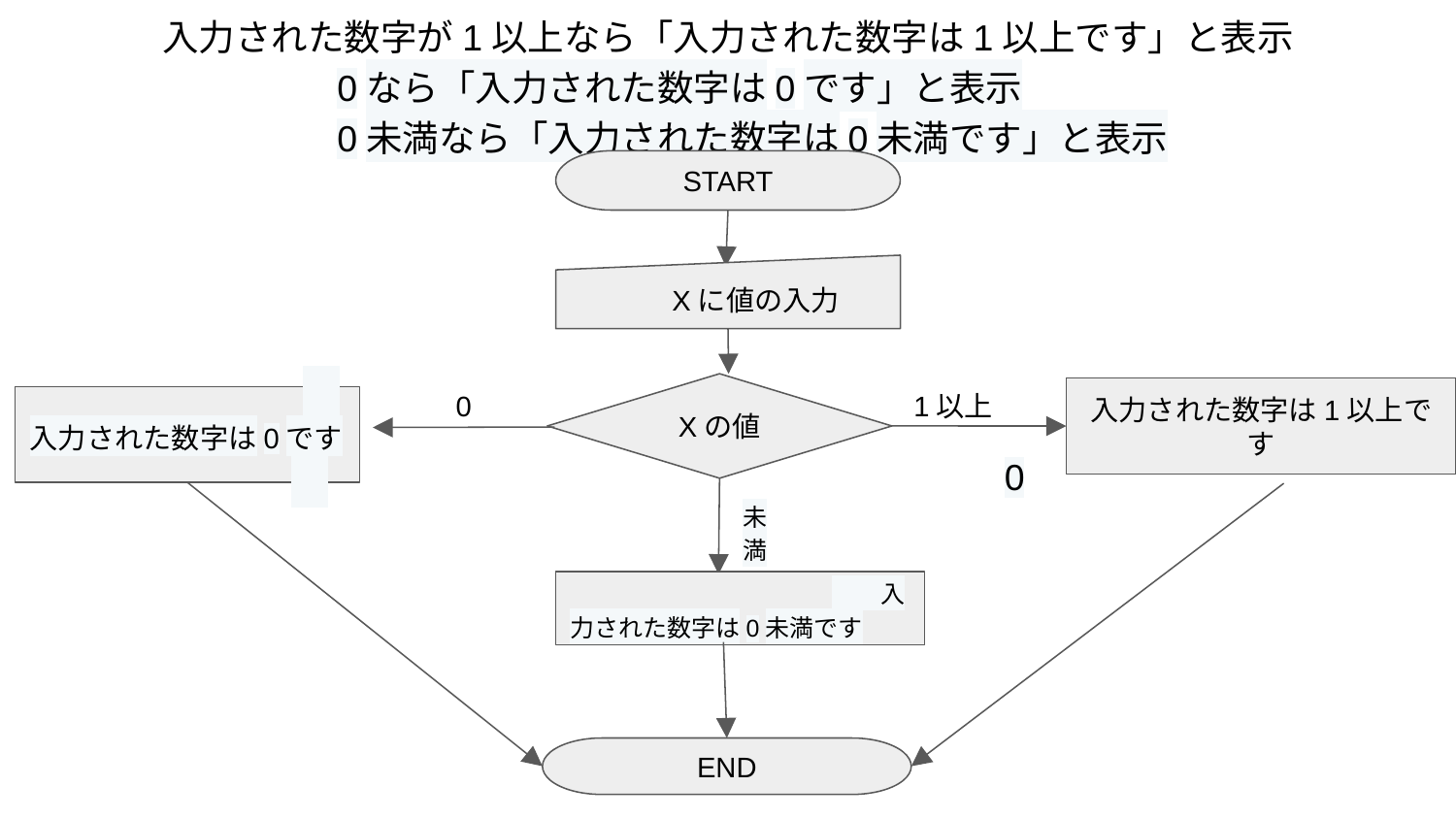

# 入力された数字が1以上なら「入力された数字は1以上です」と表示
0なら「入力された数字は0です」と表示
0未満なら「入力された数字は0未満です」と表示

START
       Xに値の入力

0
Xの値
1以上
入力された数字は1以上です
　入力された数字は0です

0未満
　　入力された数字は0未満です
END